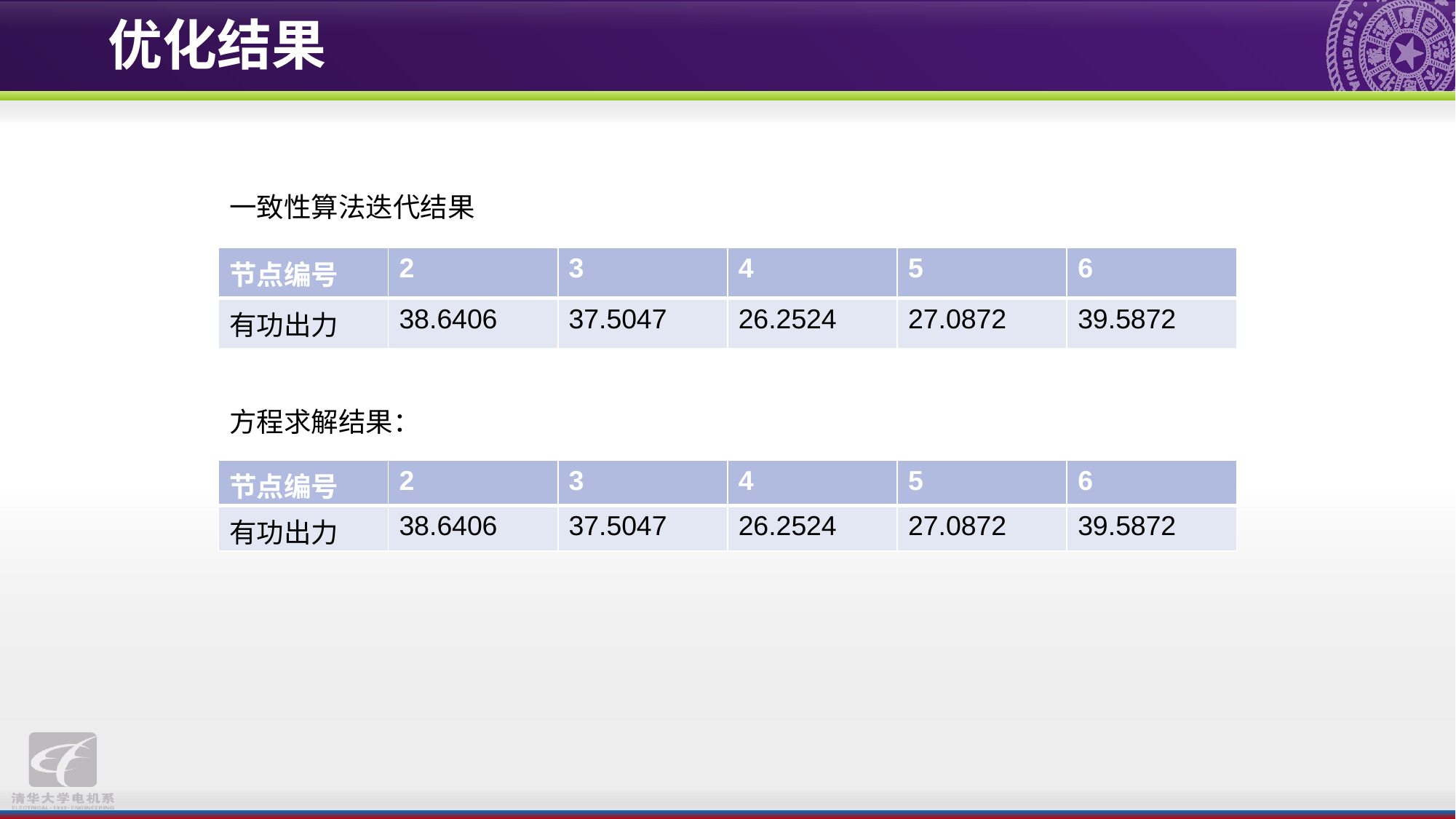

优化结果
一致性算法迭代结果
| 节点编号 | 2 | 3 | 4 | 5 | 6 |
| --- | --- | --- | --- | --- | --- |
| 有功出力 | 38.6406 | 37.5047 | 26.2524 | 27.0872 | 39.5872 |
方程求解结果：
| 节点编号 | 2 | 3 | 4 | 5 | 6 |
| --- | --- | --- | --- | --- | --- |
| 有功出力 | 38.6406 | 37.5047 | 26.2524 | 27.0872 | 39.5872 |